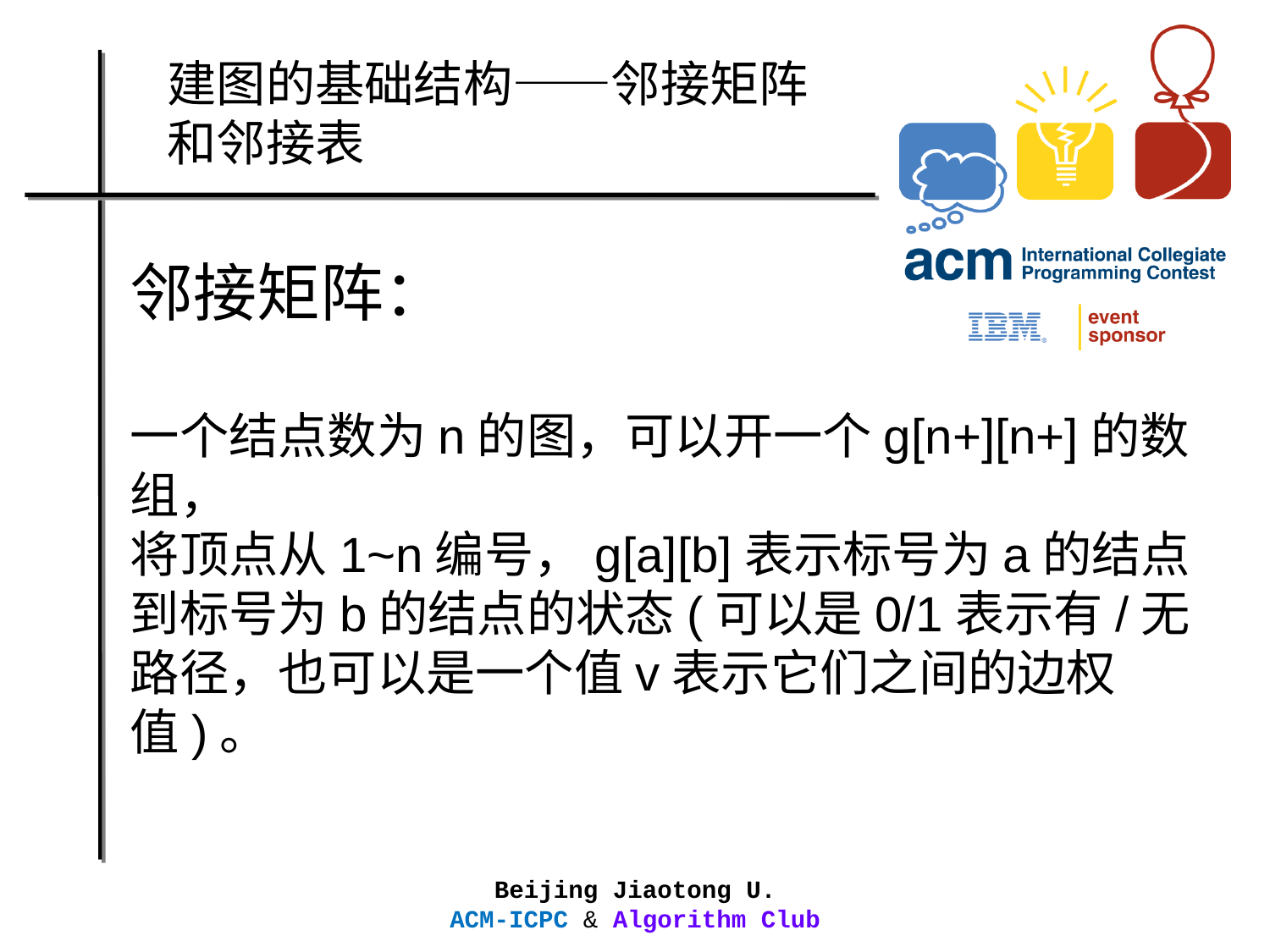

建图的基础结构——邻接矩阵和邻接表
邻接矩阵：

一个结点数为n的图，可以开一个g[n+][n+]的数组，
将顶点从1~n编号，g[a][b]表示标号为a的结点到标号为b的结点的状态(可以是0/1表示有/无路径，也可以是一个值v表示它们之间的边权值)。